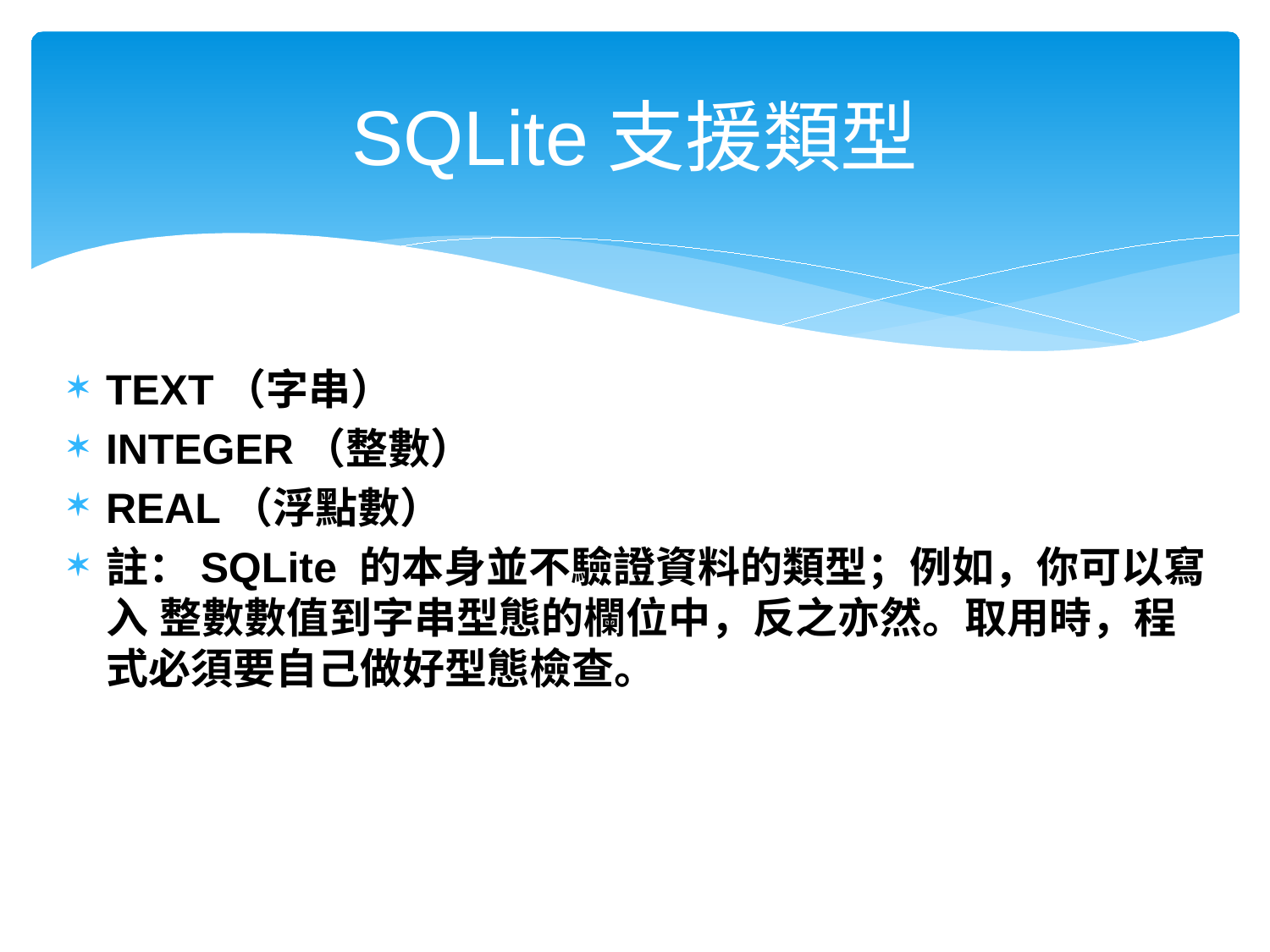

# SQLite支援類型
TEXT（字串）
INTEGER（整數）
REAL（浮點數）
註：SQLite 的本身並不驗證資料的類型；例如，你可以寫入 整數數值到字串型態的欄位中，反之亦然。取用時，程式必須要自己做好型態檢查。